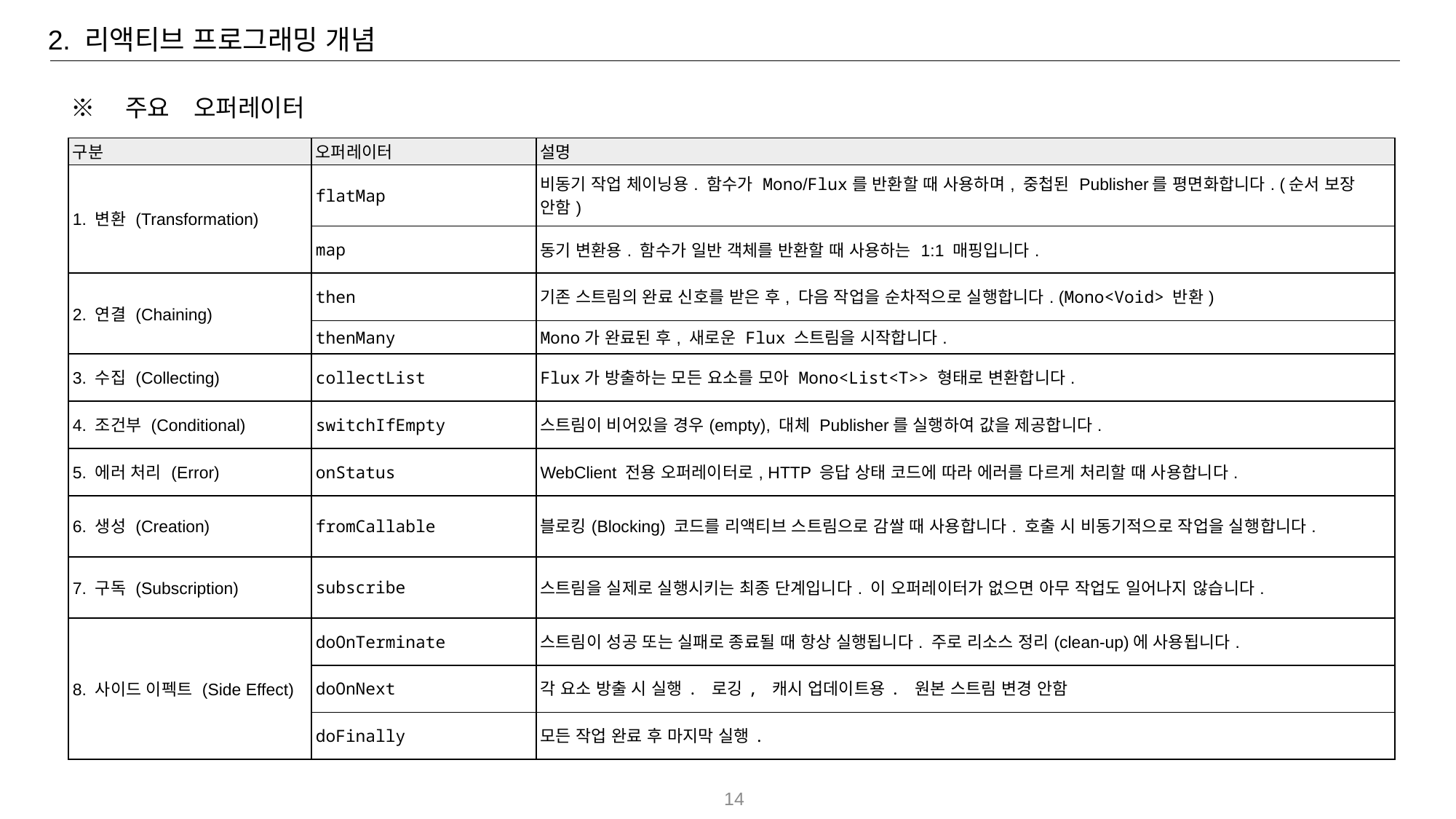

# 2. 리액티브 프로그래밍 개념
※　주요　오퍼레이터

| 구분 | 오퍼레이터 | 설명 |
| --- | --- | --- |
| 1. 변환 (Transformation) | flatMap | 비동기 작업 체이닝용. 함수가 Mono/Flux를 반환할 때 사용하며, 중첩된 Publisher를 평면화합니다. (순서 보장 안함) |
|  | map | 동기 변환용. 함수가 일반 객체를 반환할 때 사용하는 1:1 매핑입니다. |
| 2. 연결 (Chaining) | then | 기존 스트림의 완료 신호를 받은 후, 다음 작업을 순차적으로 실행합니다. (Mono<Void> 반환) |
|  | thenMany | Mono가 완료된 후, 새로운 Flux 스트림을 시작합니다. |
| 3. 수집 (Collecting) | collectList | Flux가 방출하는 모든 요소를 모아 Mono<List<T>> 형태로 변환합니다. |
| 4. 조건부 (Conditional) | switchIfEmpty | 스트림이 비어있을 경우(empty), 대체 Publisher를 실행하여 값을 제공합니다. |
| 5. 에러 처리 (Error) | onStatus | WebClient 전용 오퍼레이터로, HTTP 응답 상태 코드에 따라 에러를 다르게 처리할 때 사용합니다. |
| 6. 생성 (Creation) | fromCallable | 블로킹(Blocking) 코드를 리액티브 스트림으로 감쌀 때 사용합니다. 호출 시 비동기적으로 작업을 실행합니다. |
| 7. 구독 (Subscription) | subscribe | 스트림을 실제로 실행시키는 최종 단계입니다. 이 오퍼레이터가 없으면 아무 작업도 일어나지 않습니다. |
| 8. 사이드 이펙트 (Side Effect) | doOnTerminate | 스트림이 성공 또는 실패로 종료될 때 항상 실행됩니다. 주로 리소스 정리(clean-up)에 사용됩니다. |
|  | doOnNext | 각 요소 방출 시 실행. 로깅, 캐시 업데이트용. 원본 스트림 변경 안함 |
|  | doFinally | 모든 작업 완료 후 마지막 실행. |
14